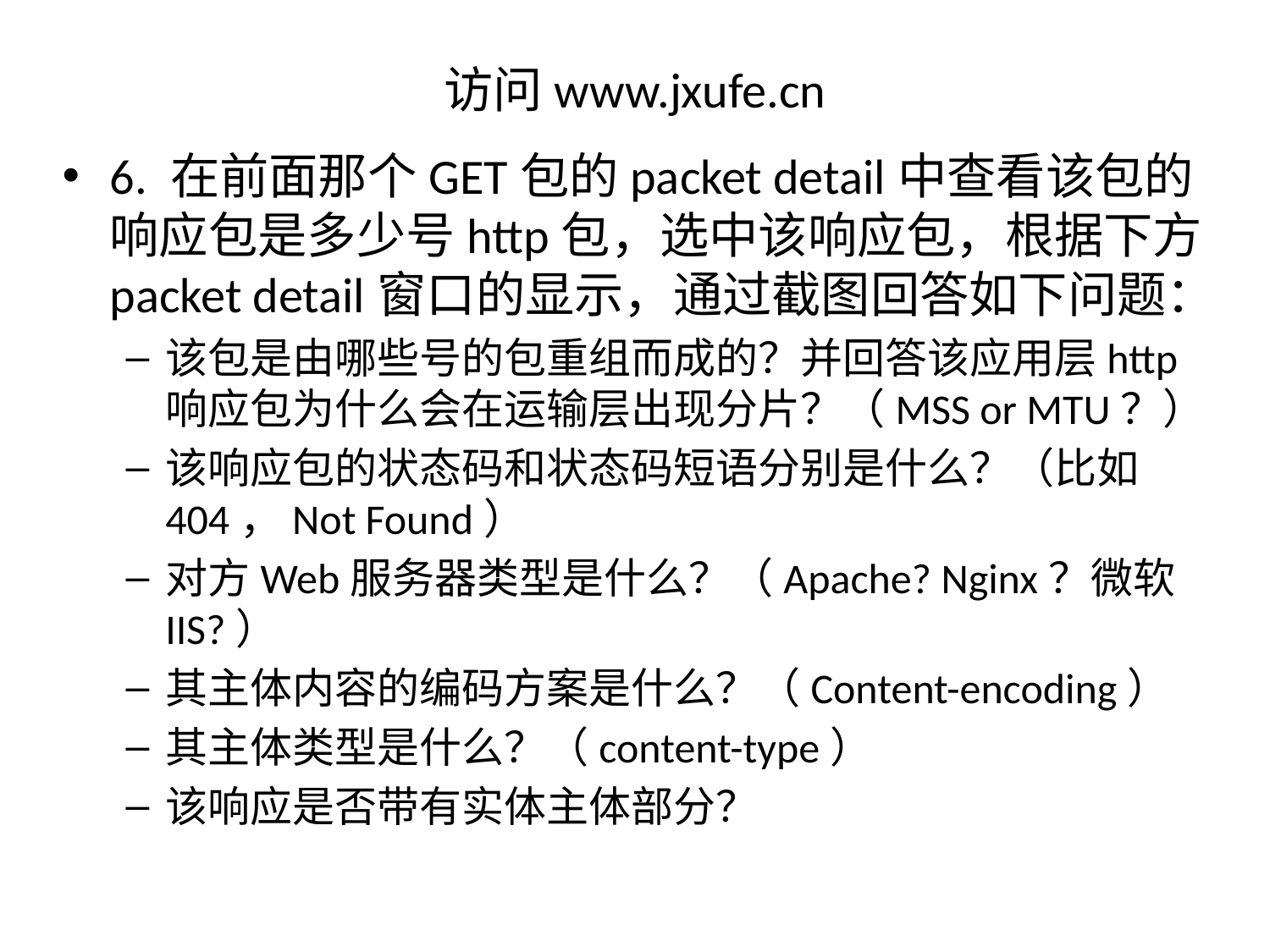

# 访问www.jxufe.cn
6. 在前面那个GET包的packet detail中查看该包的响应包是多少号http包，选中该响应包，根据下方packet detail窗口的显示，通过截图回答如下问题：
该包是由哪些号的包重组而成的？并回答该应用层http响应包为什么会在运输层出现分片？（MSS or MTU？）
该响应包的状态码和状态码短语分别是什么？（比如404，Not Found）
对方Web服务器类型是什么？（Apache? Nginx？微软IIS?）
其主体内容的编码方案是什么？（Content-encoding）
其主体类型是什么？（content-type）
该响应是否带有实体主体部分？